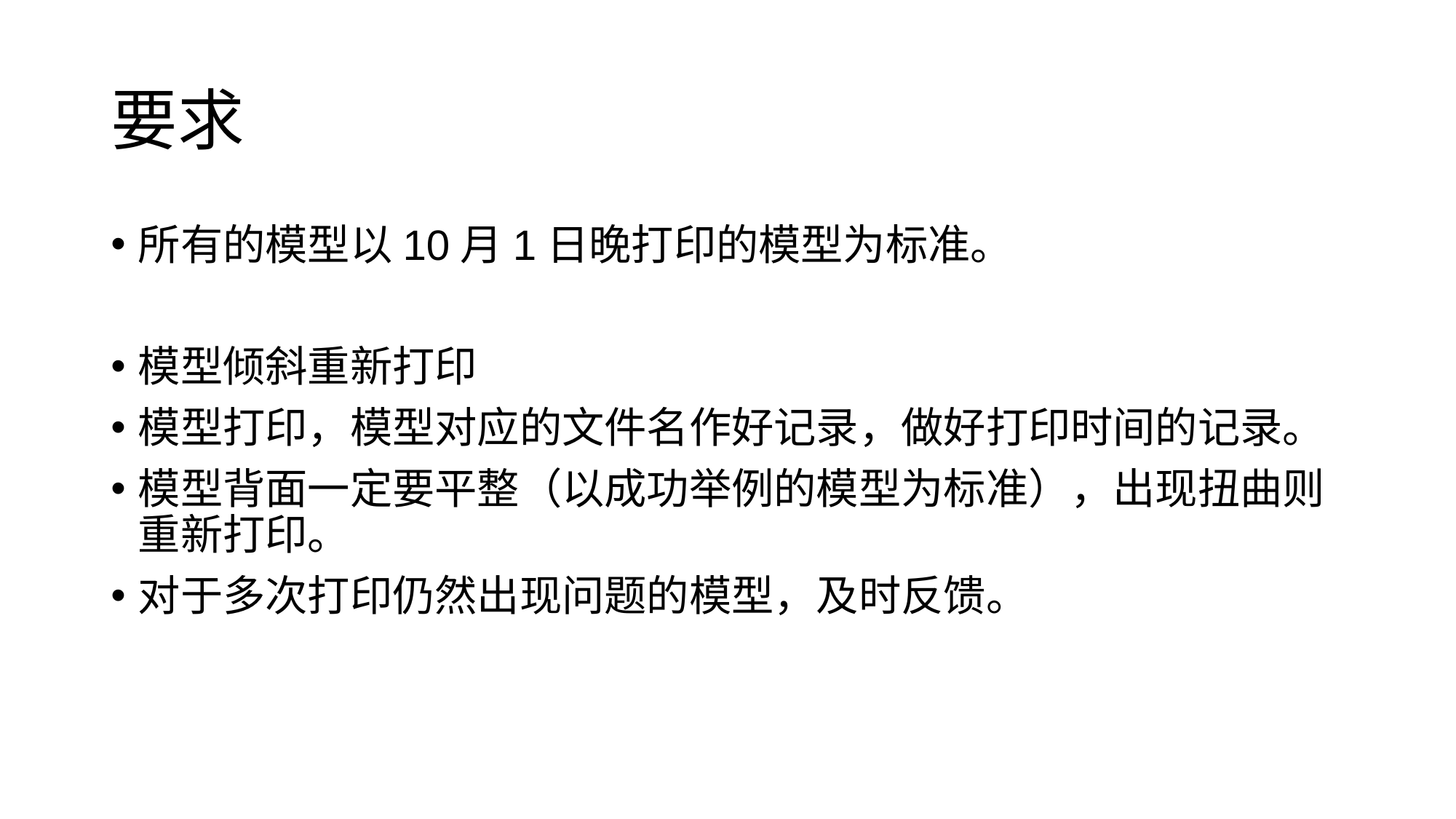

# 要求
所有的模型以10月1日晚打印的模型为标准。

模型倾斜重新打印
模型打印，模型对应的文件名作好记录，做好打印时间的记录。
模型背面一定要平整（以成功举例的模型为标准），出现扭曲则重新打印。
对于多次打印仍然出现问题的模型，及时反馈。